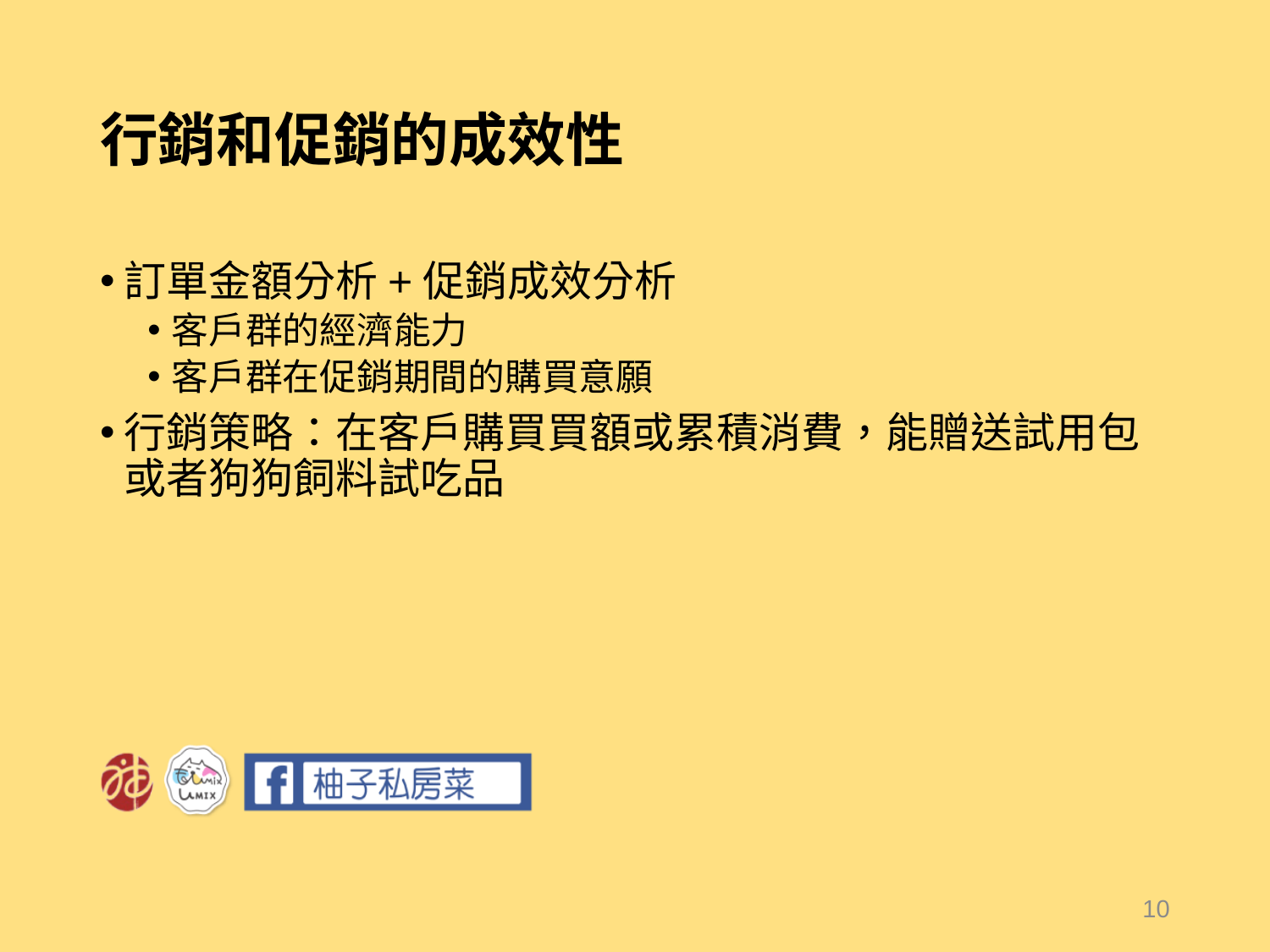

# 行銷和促銷的成效性
訂單金額分析+促銷成效分析
客戶群的經濟能力
客戶群在促銷期間的購買意願
行銷策略：在客戶購買買額或累積消費，能贈送試用包或者狗狗飼料試吃品
10